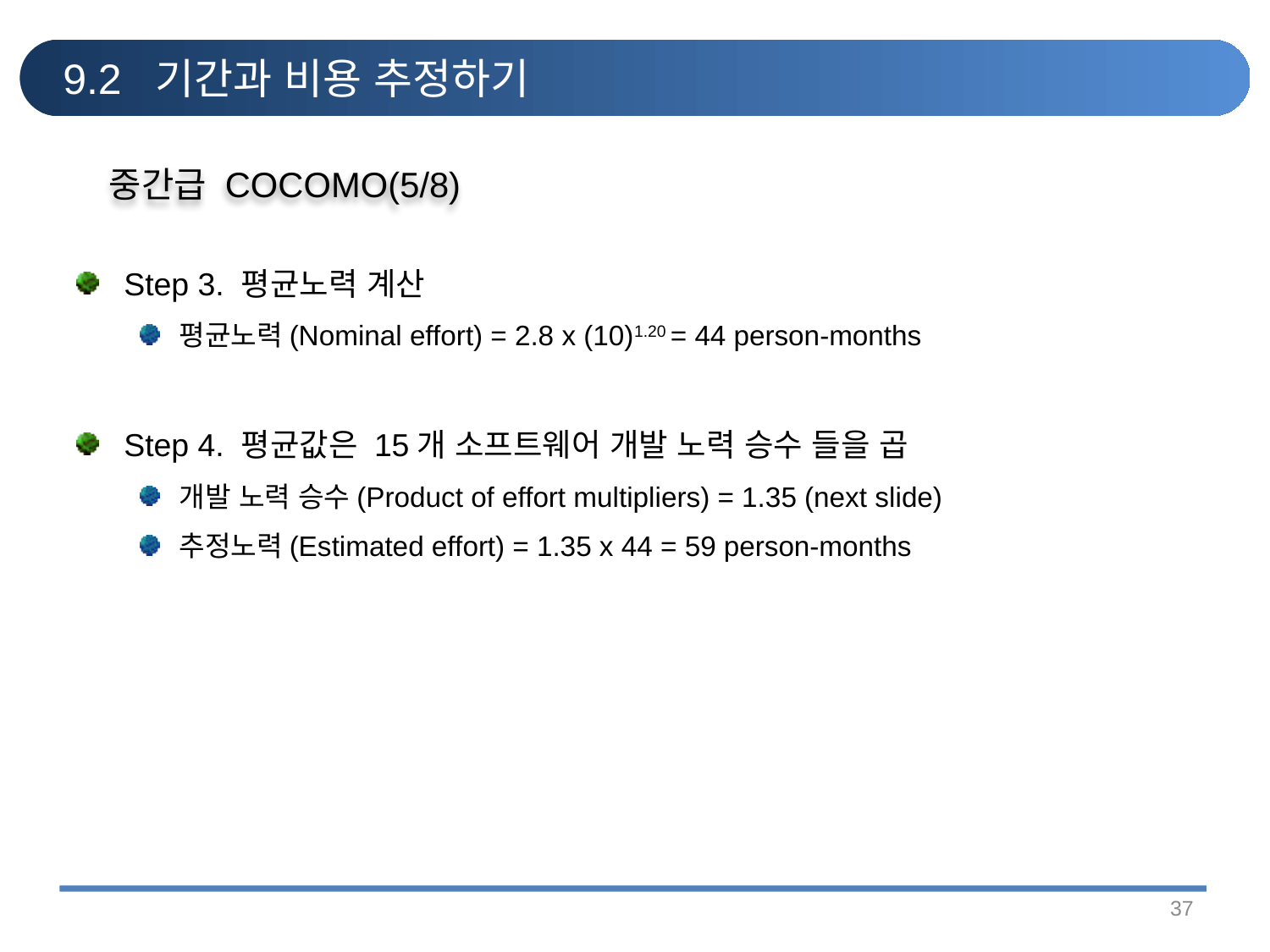

# 9.2  기간과 비용 추정하기
중간급 COCOMO(5/8)
Step 3. 평균노력 계산
평균노력(Nominal effort) = 2.8 x (10)1.20 = 44 person-months

Step 4. 평균값은 15개 소프트웨어 개발 노력 승수 들을 곱
개발 노력 승수(Product of effort multipliers) = 1.35 (next slide)
추정노력(Estimated effort) = 1.35 x 44 = 59 person-months

37